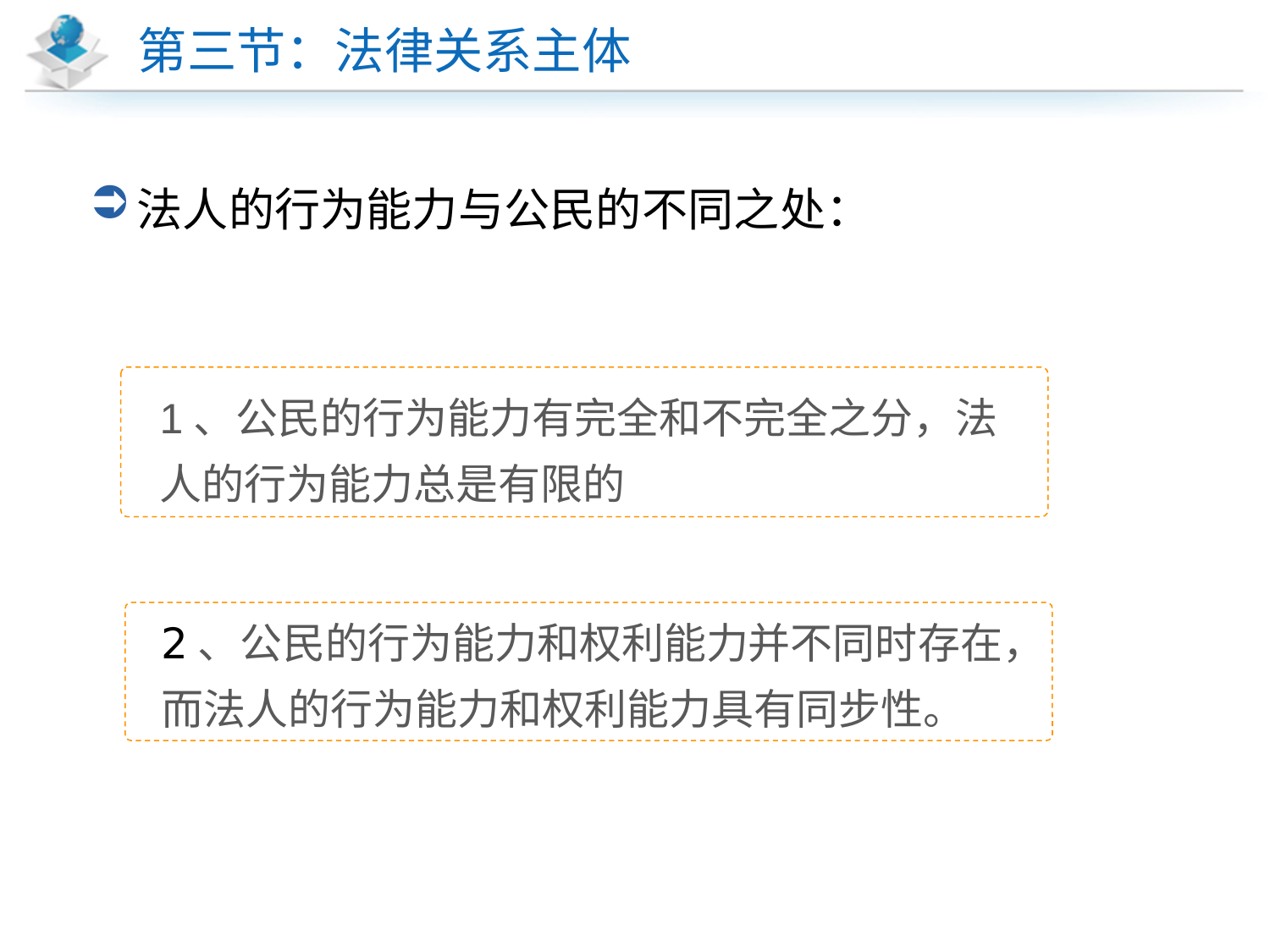

# 第三节：法律关系主体
法人的行为能力与公民的不同之处：

1、公民的行为能力有完全和不完全之分，法人的行为能力总是有限的
2、公民的行为能力和权利能力并不同时存在，而法人的行为能力和权利能力具有同步性。